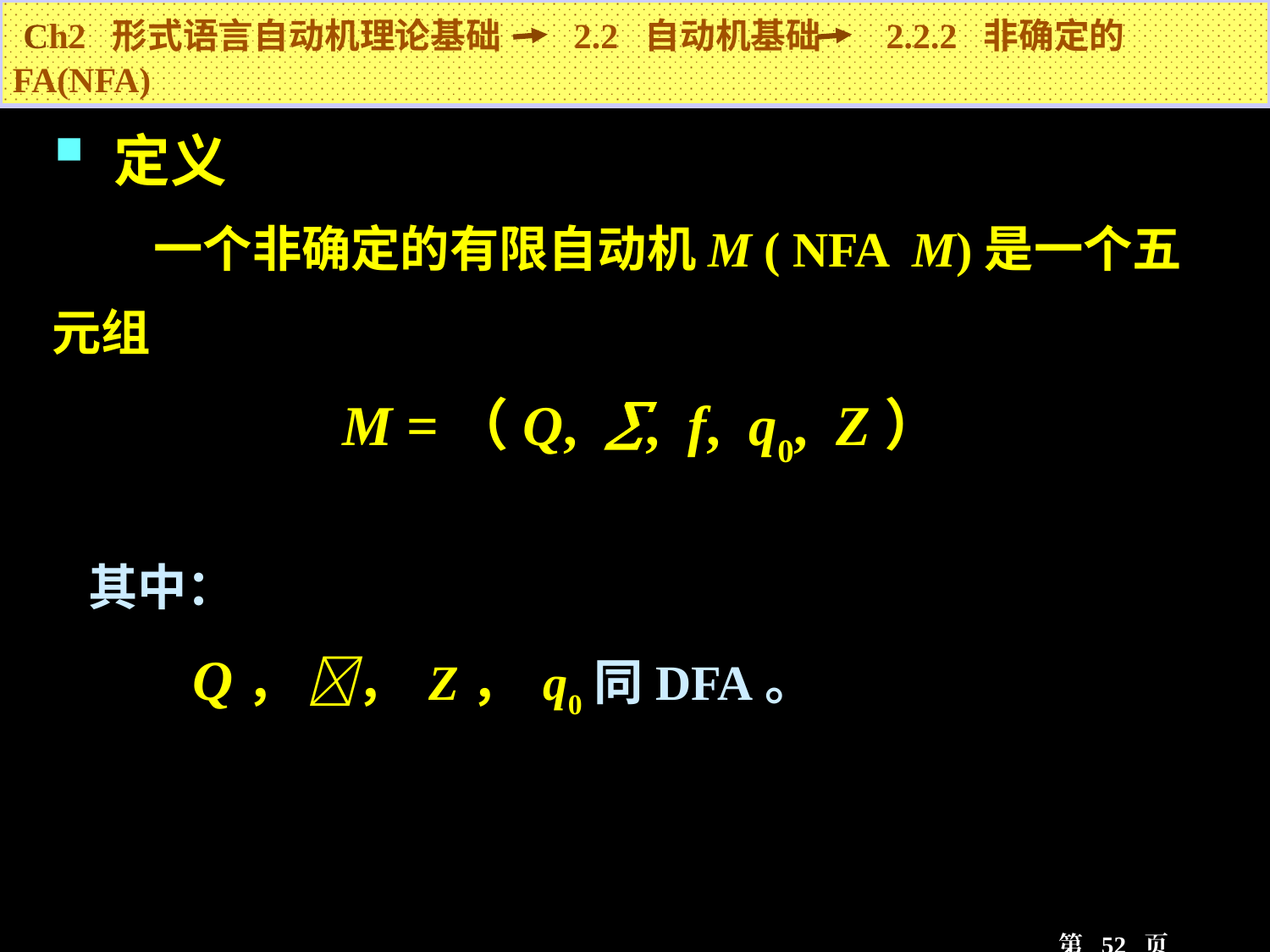

Ch2  形式语言自动机理论基础        2.2  自动机基础       2.2.2  非确定的FA(NFA)

 定义
        一个非确定的有限自动机M ( NFA  M)是一个五
元组
M =（Q,  ∑,  f,  q0,  Z）
 其中：
        	Q， ∑， Z， q0同DFA。